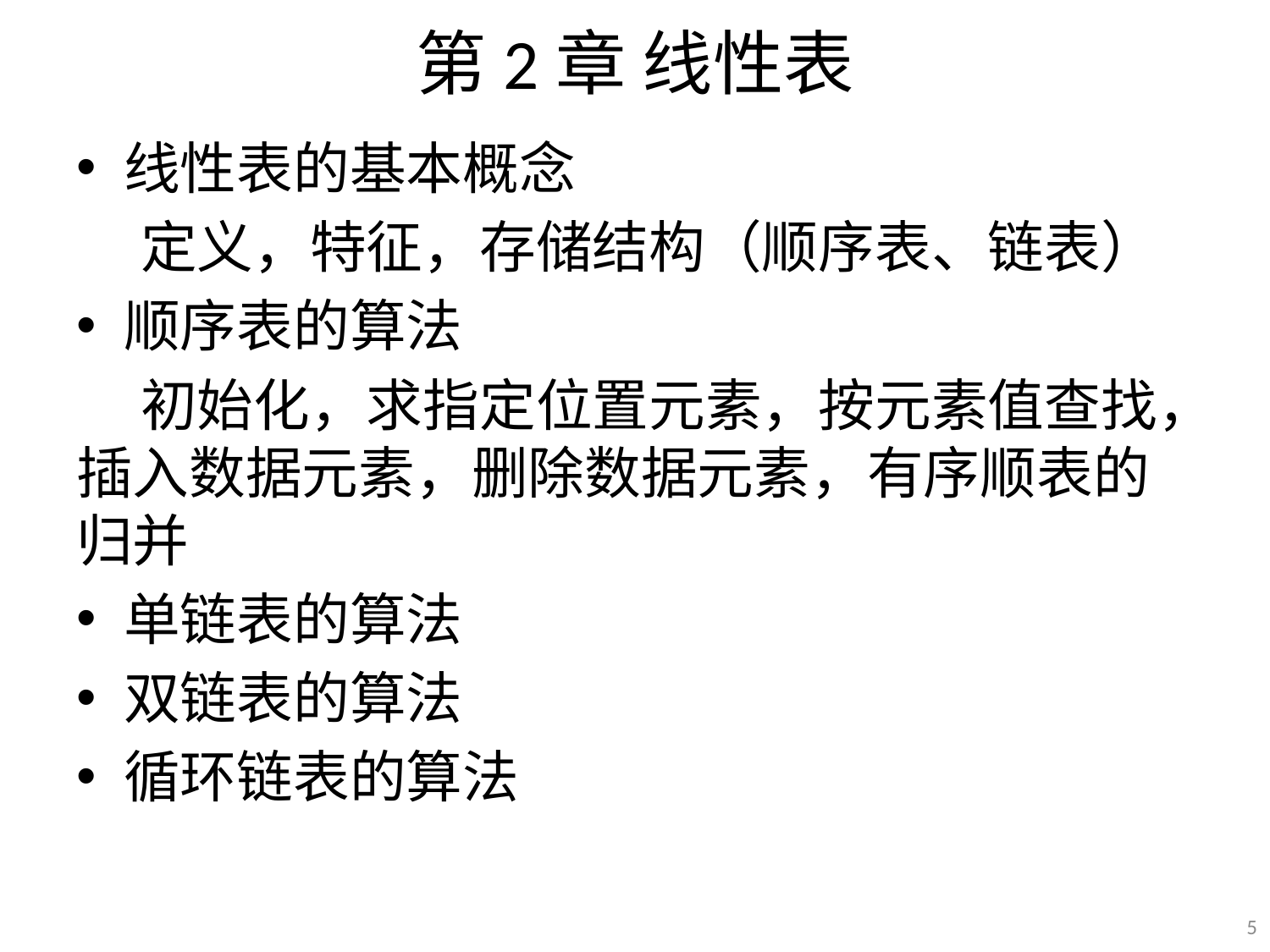

# 第2章 线性表
线性表的基本概念
    定义，特征，存储结构（顺序表、链表）
顺序表的算法
    初始化，求指定位置元素，按元素值查找，插入数据元素，删除数据元素，有序顺表的归并
单链表的算法
双链表的算法
循环链表的算法
5